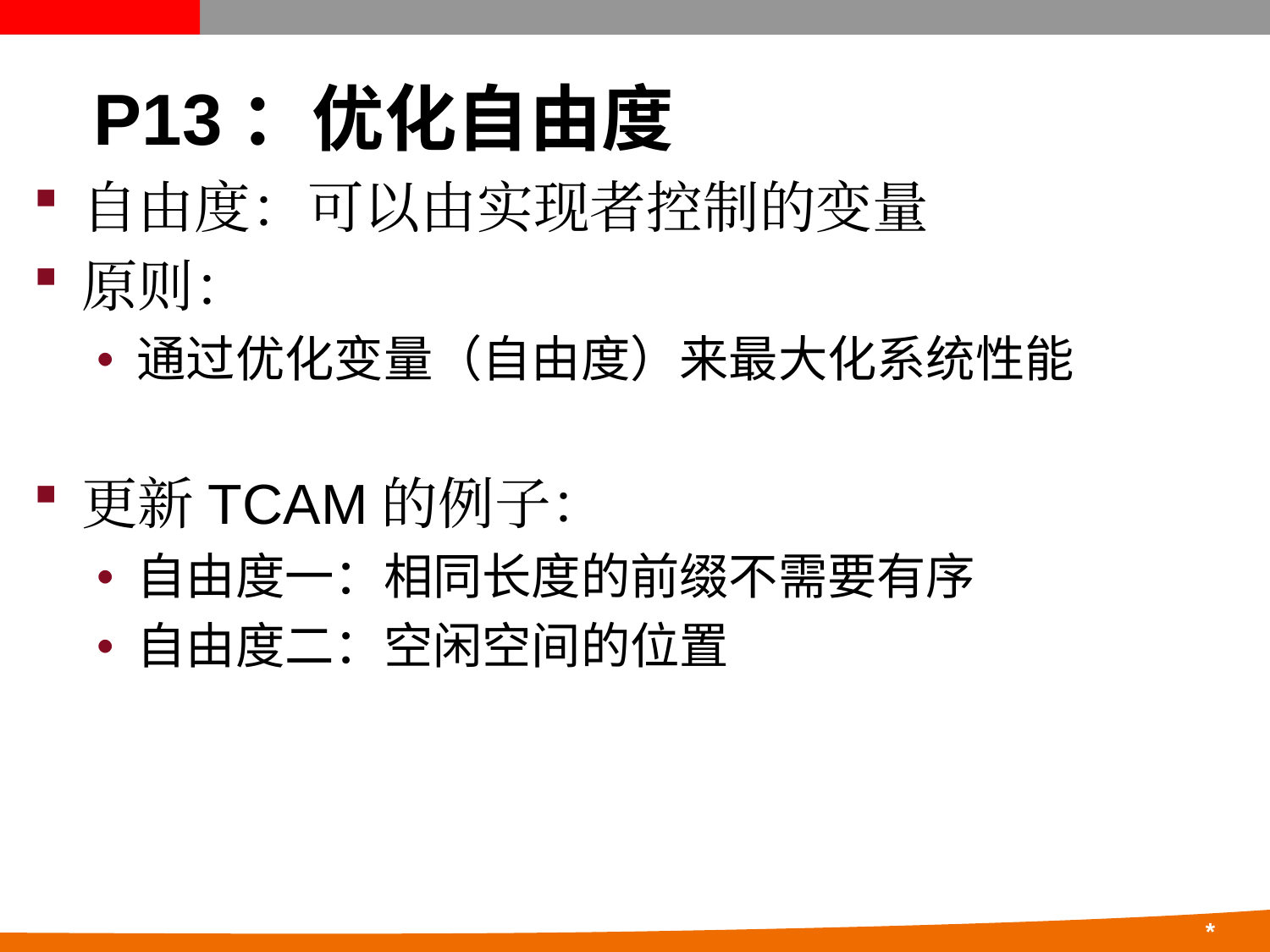

# P13：优化自由度
自由度：可以由实现者控制的变量
原则：
通过优化变量（自由度）来最大化系统性能

更新TCAM的例子：
自由度一：相同长度的前缀不需要有序
自由度二：空闲空间的位置